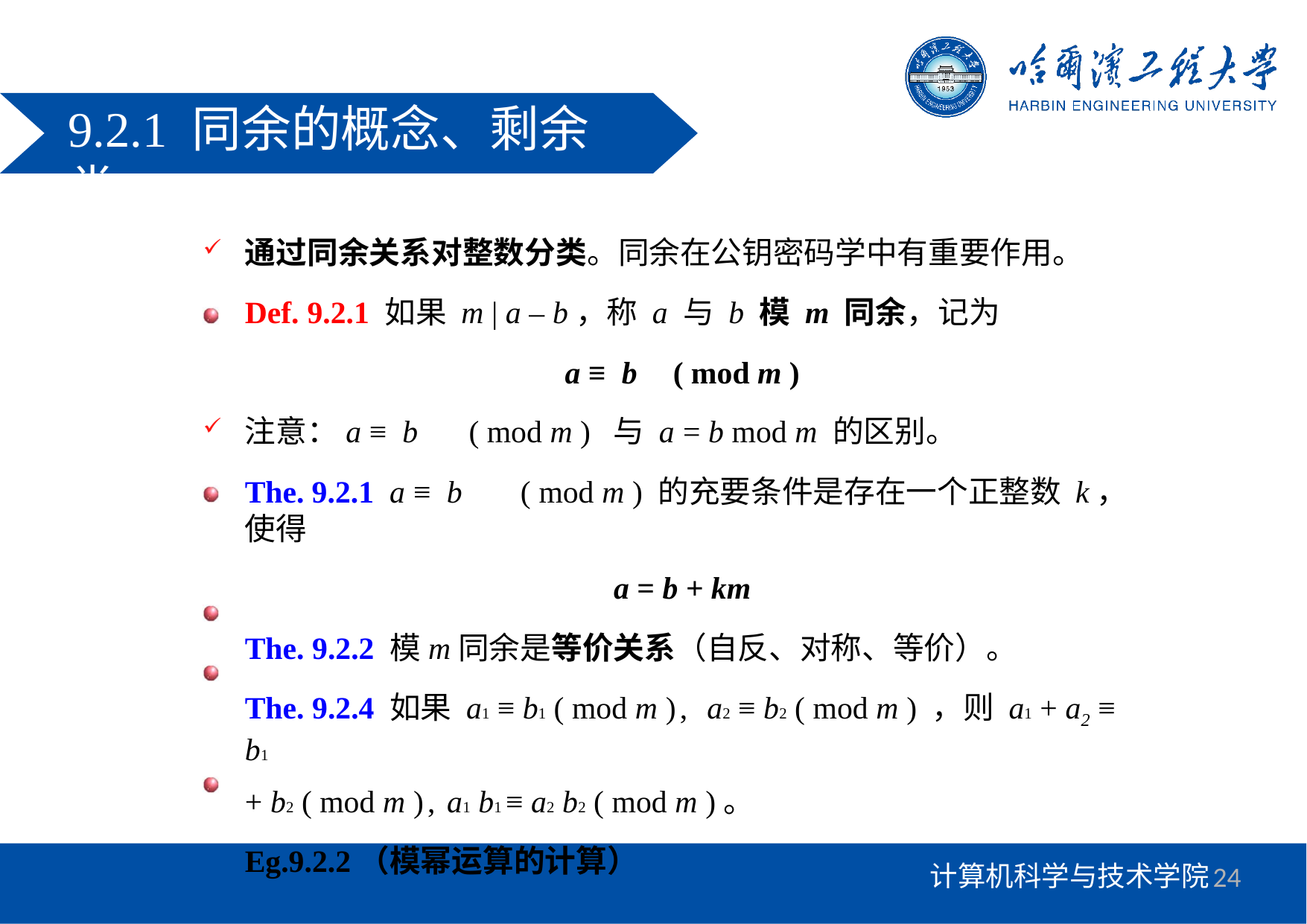

# 9.2.1 同余的概念、剩余类
通过同余关系对整数分类。同余在公钥密码学中有重要作用。
Def. 9.2.1 如果 m | a – b，称 a 与 b 模 m 同余，记为
a ≡  b	( mod m )
注意：a ≡  b	( mod m )  与 a = b	mod m	的区别。
The. 9.2.1  a ≡  b	( mod m ) 的充要条件是存在一个正整数 k，使得
a = b + km
The. 9.2.2 模m同余是等价关系（自反、对称、等价）。
The. 9.2.4 如果 a1 ≡ b1 ( mod m ), a2 ≡ b2 ( mod m ) ，则 a1  + a2 ≡ b1
+ b2 ( mod m ), a1  b1 ≡ a2  b2 ( mod m )。
Eg.9.2.2（模幂运算的计算）

24